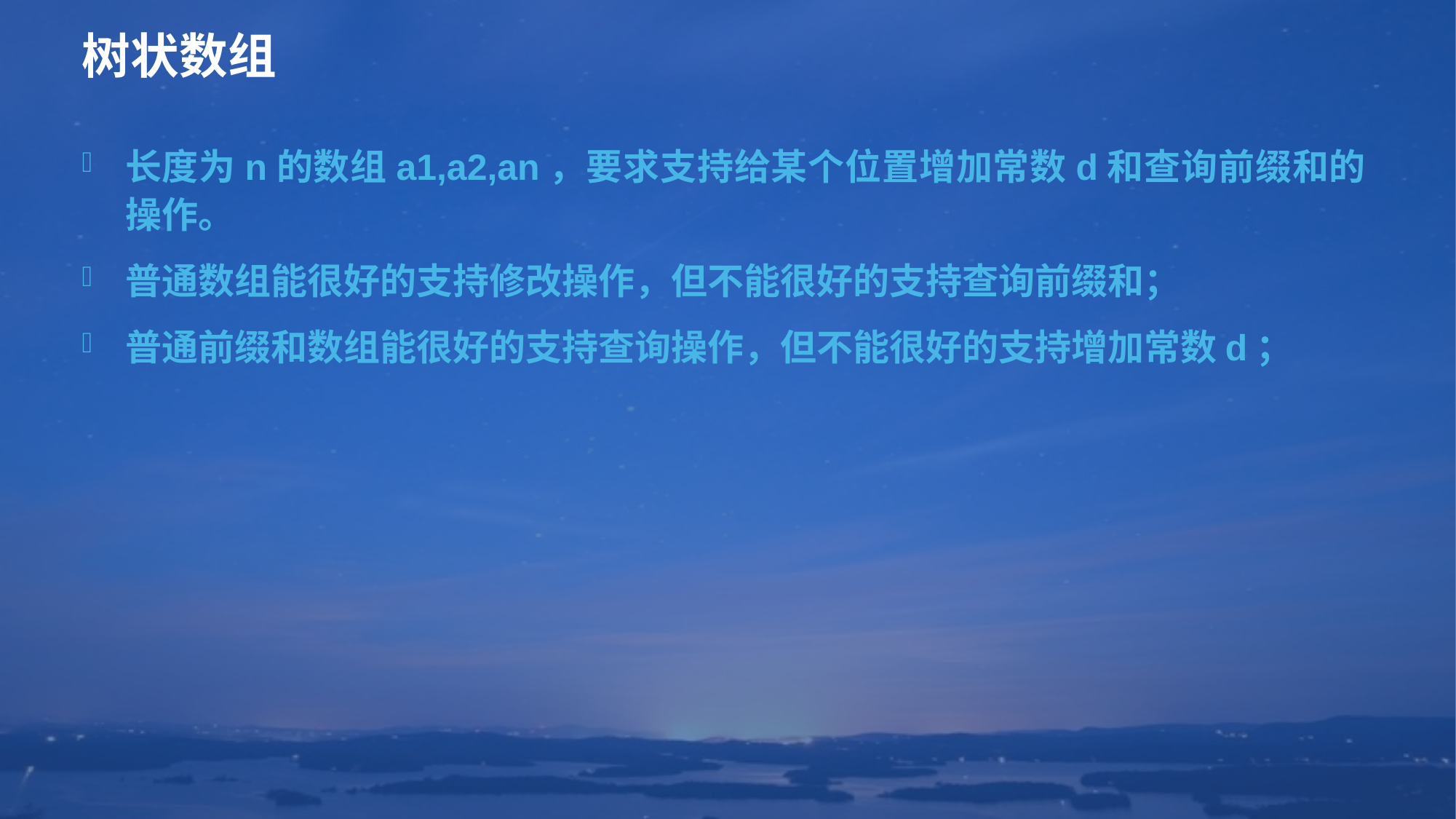

# 树状数组
长度为n的数组a1,a2,an，要求支持给某个位置增加常数d和查询前缀和的操作。
普通数组能很好的支持修改操作，但不能很好的支持查询前缀和；
普通前缀和数组能很好的支持查询操作，但不能很好的支持增加常数d；